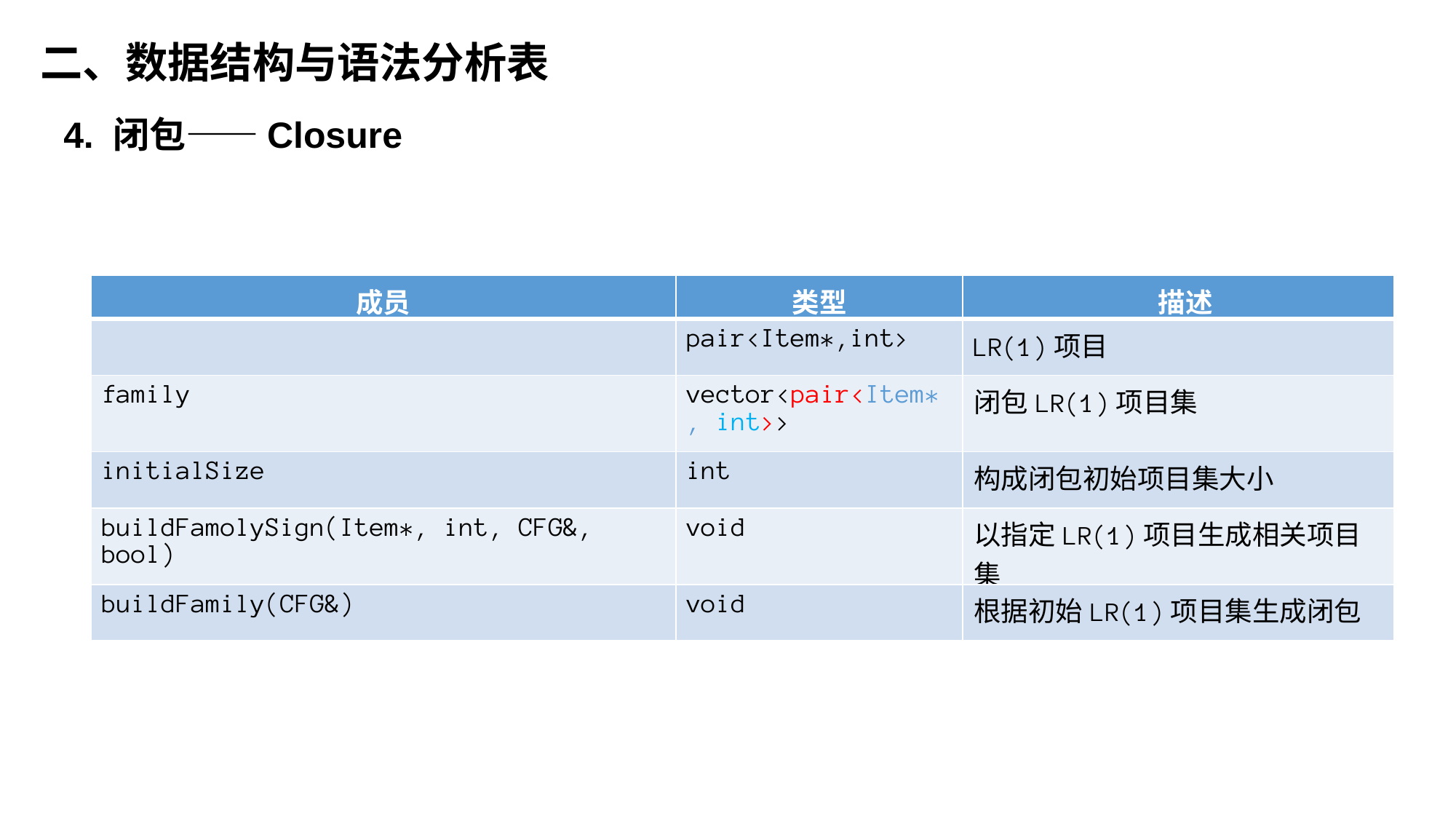

二、数据结构与语法分析表
4. 闭包——Closure
| 成员 | 类型 | 描述 |
| --- | --- | --- |
|  | pair<Item\*,int> | LR(1)项目 |
| family | vector<pair<Item\*, int>> | 闭包LR(1)项目集 |
| initialSize | int | 构成闭包初始项目集大小 |
| buildFamolySign(Item\*, int, CFG&, bool) | void | 以指定LR(1)项目生成相关项目集 |
| buildFamily(CFG&) | void | 根据初始LR(1)项目集生成闭包 |